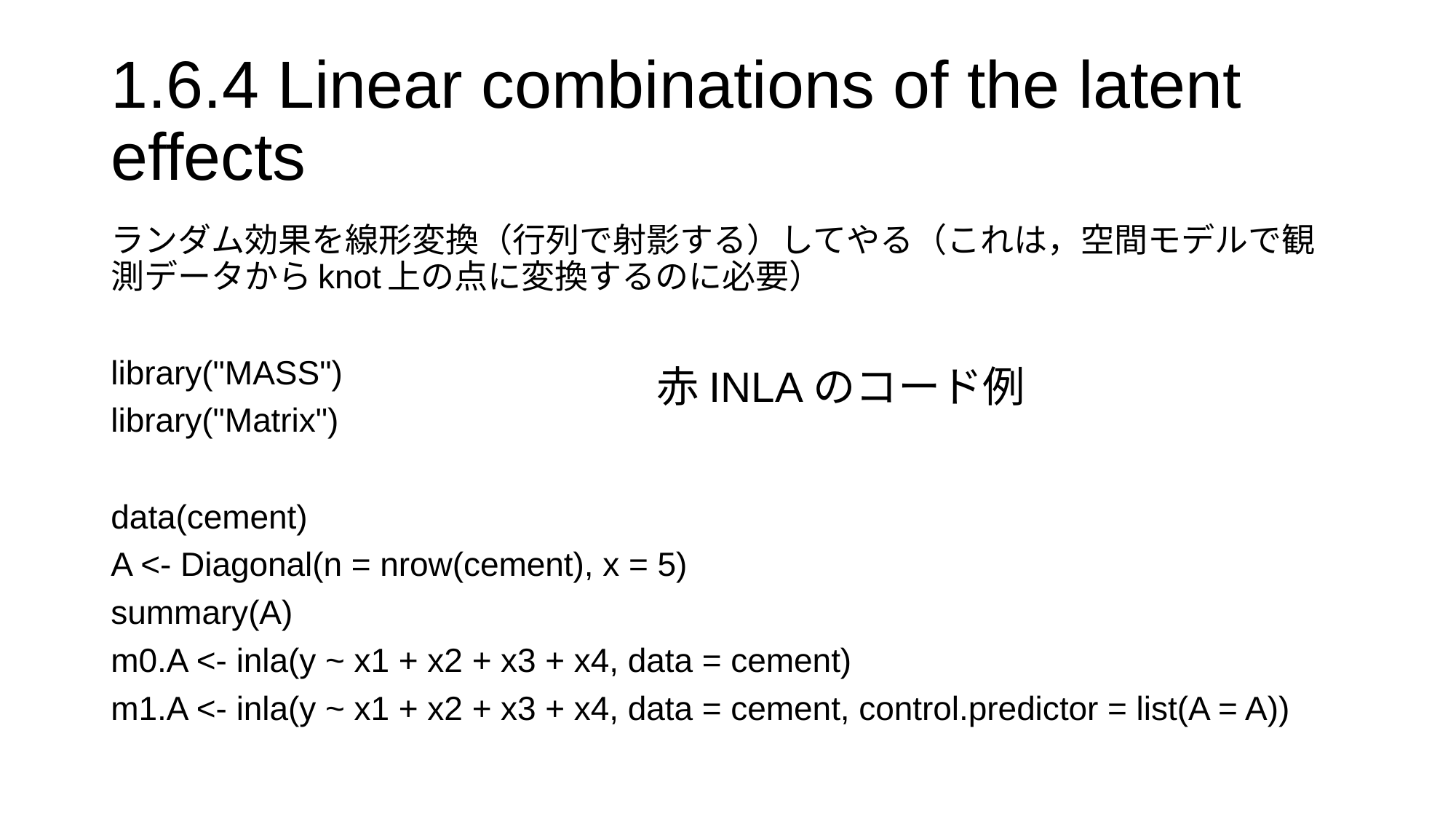

# 1.6.4 Linear combinations of the latent effects
ランダム効果を線形変換（行列で射影する）してやる（これは，空間モデルで観測データからknot上の点に変換するのに必要）

library("MASS")
library("Matrix")

data(cement)
A <- Diagonal(n = nrow(cement), x = 5)
summary(A)
m0.A <- inla(y ~ x1 + x2 + x3 + x4, data = cement)
m1.A <- inla(y ~ x1 + x2 + x3 + x4, data = cement, control.predictor = list(A = A))

赤INLAのコード例